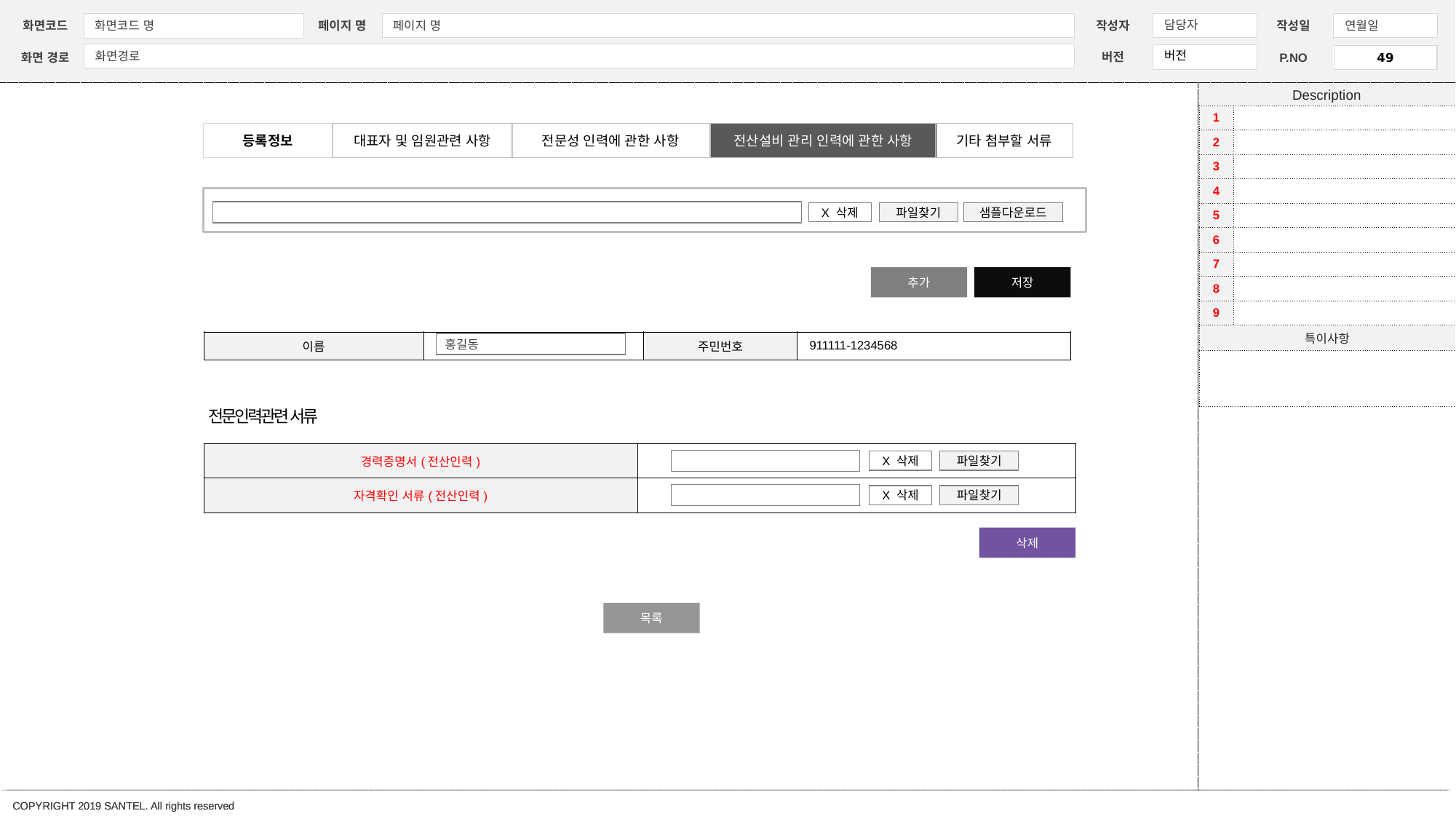

| 1 |  |
| --- | --- |
| 2 |  |
| 3 |  |
| 4 |  |
| 5 |  |
| 6 |  |
| 7 |  |
| 8 |  |
| 9 |  |
| 특이사항 |  |
|  |  |
등록정보
대표자 및 임원관련 사항
전문성 인력에 관한 사항
전산설비 관리 인력에 관한 사항
기타 첨부할 서류

X 삭제
파일찾기
샘플다운로드
추가
저장
| 이름 |  | 주민번호 | 911111-1234568 |
| --- | --- | --- | --- |
홍길동
전문인력관련 서류
| 경력증명서(전산인력) |  |
| --- | --- |
| 자격확인 서류(전산인력) |  |

X 삭제
파일찾기

X 삭제
파일찾기
삭제
목록